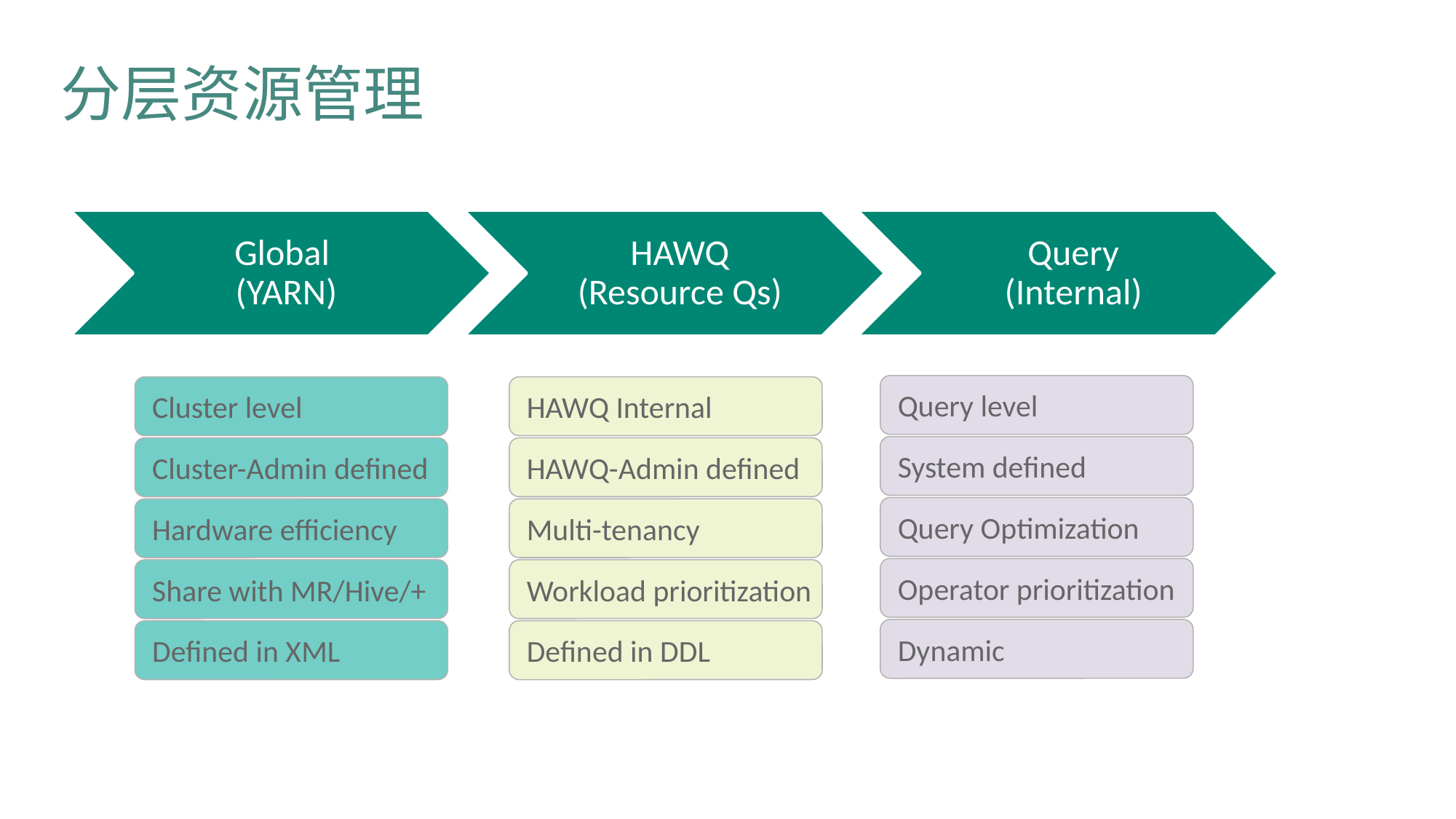

# 分层资源管理

HAWQ
(Resource Qs)

Global
(YARN)

Query (Internal)
Query level
Cluster level
HAWQ Internal

System defined
Cluster-Admin defined
HAWQ-Admin defined
Query Optimization
Hardware efficiency
Multi-tenancy
Operator prioritization
Share with MR/Hive/+
Workload prioritization
Dynamic
Defined in XML
Defined in DDL